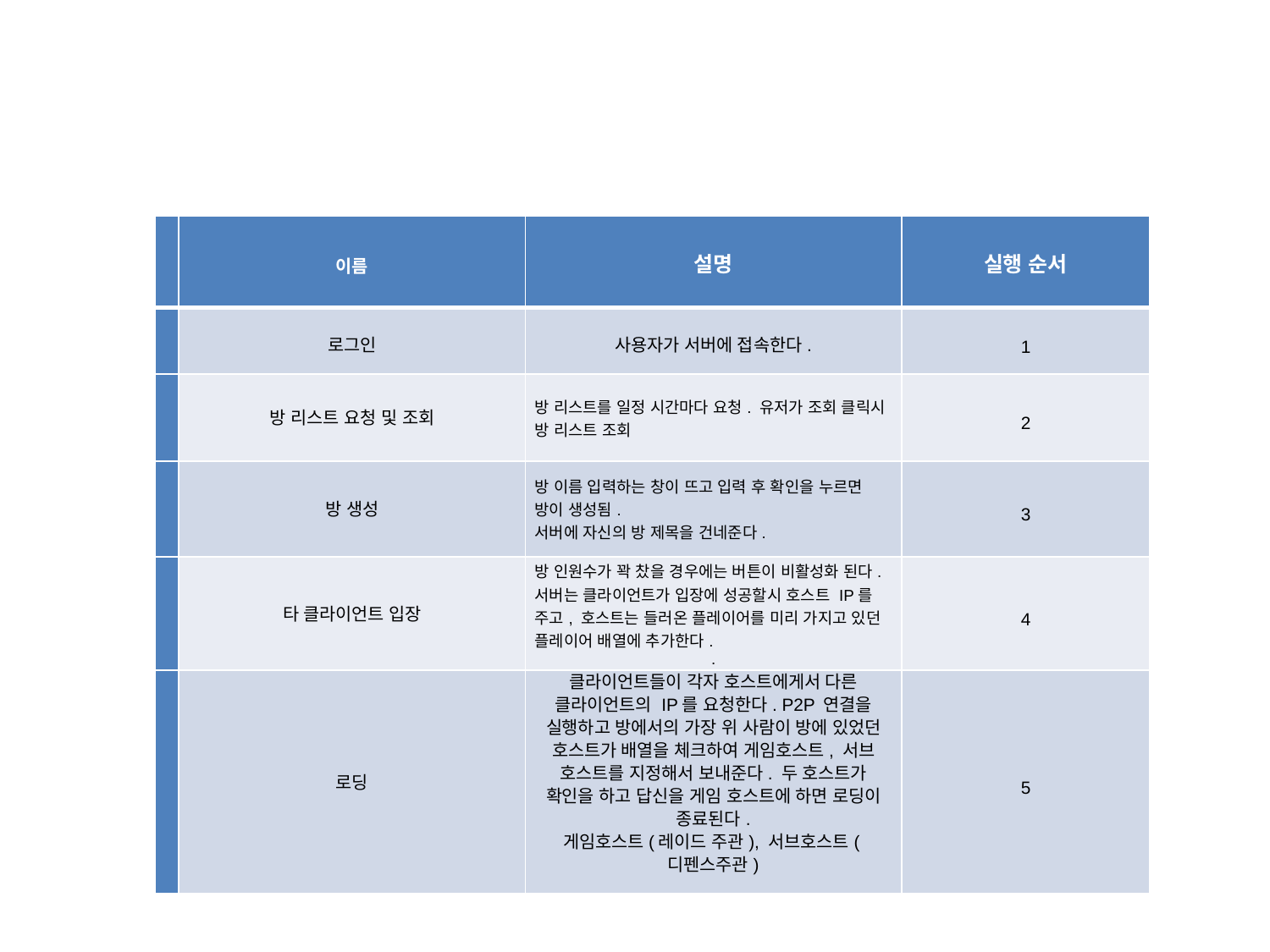

#
|  | 이름 | 설명 | 실행 순서 |
| --- | --- | --- | --- |
|  | 로그인 | 사용자가 서버에 접속한다. | 1 |
|  | 방 리스트 요청 및 조회 | 방 리스트를 일정 시간마다 요청. 유저가 조회 클릭시 방 리스트 조회 | 2 |
|  | 방 생성 | 방 이름 입력하는 창이 뜨고 입력 후 확인을 누르면 방이 생성됨. 서버에 자신의 방 제목을 건네준다. | 3 |
|  | 타 클라이언트 입장 | 방 인원수가 꽉 찼을 경우에는 버튼이 비활성화 된다. 서버는 클라이언트가 입장에 성공할시 호스트 IP를 주고, 호스트는 들러온 플레이어를 미리 가지고 있던 플레이어 배열에 추가한다. . | 4 |
|  | 로딩 | 클라이언트들이 각자 호스트에게서 다른 클라이언트의 IP를 요청한다. P2P 연결을 실행하고 방에서의 가장 위 사람이 방에 있었던 호스트가 배열을 체크하여 게임호스트, 서브 호스트를 지정해서 보내준다. 두 호스트가 확인을 하고 답신을 게임 호스트에 하면 로딩이 종료된다. 게임호스트(레이드 주관), 서브호스트(디펜스주관) | 5 |